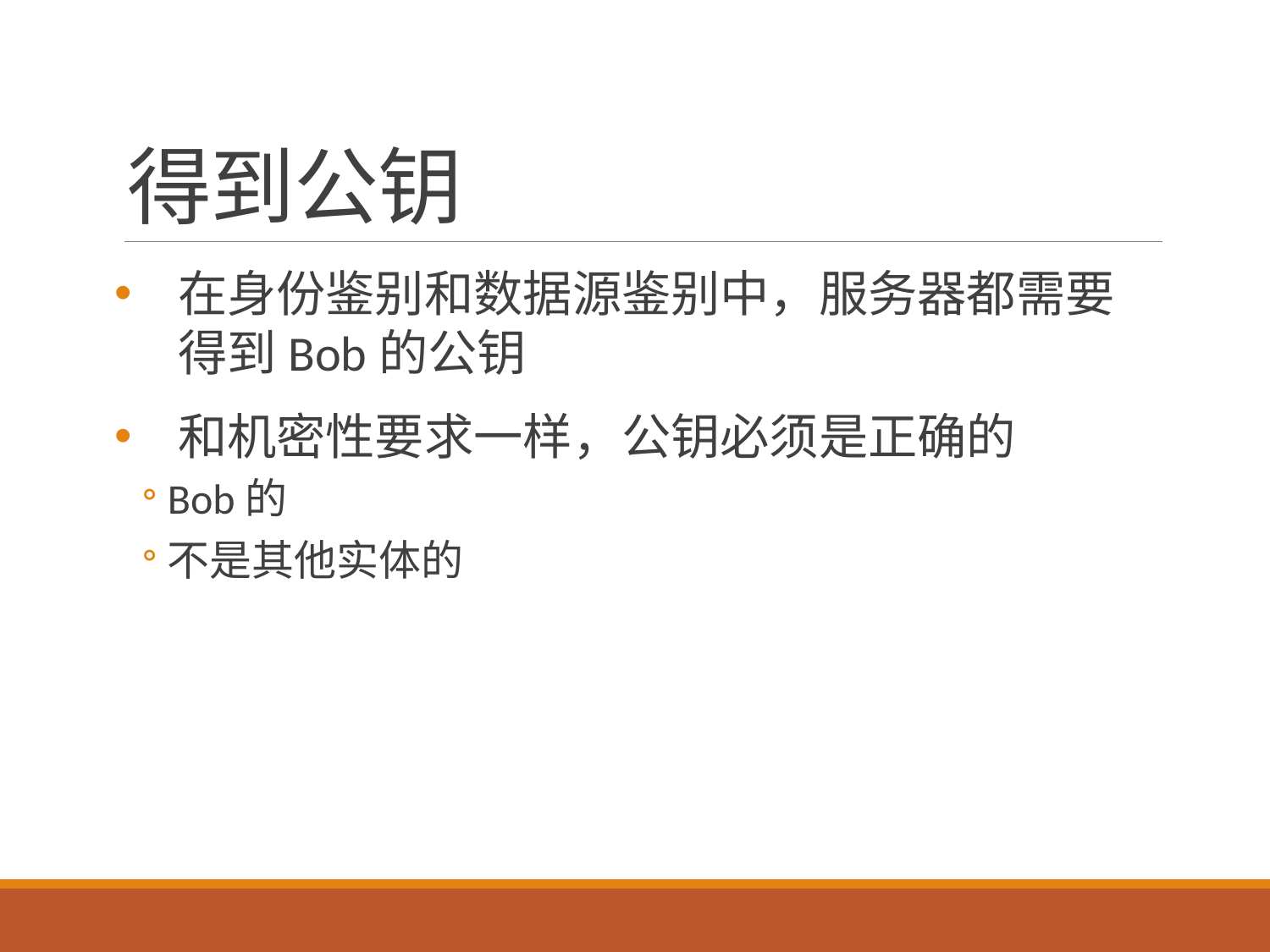

# 得到公钥
在身份鉴别和数据源鉴别中，服务器都需要得到Bob的公钥
和机密性要求一样，公钥必须是正确的
Bob的
不是其他实体的
15